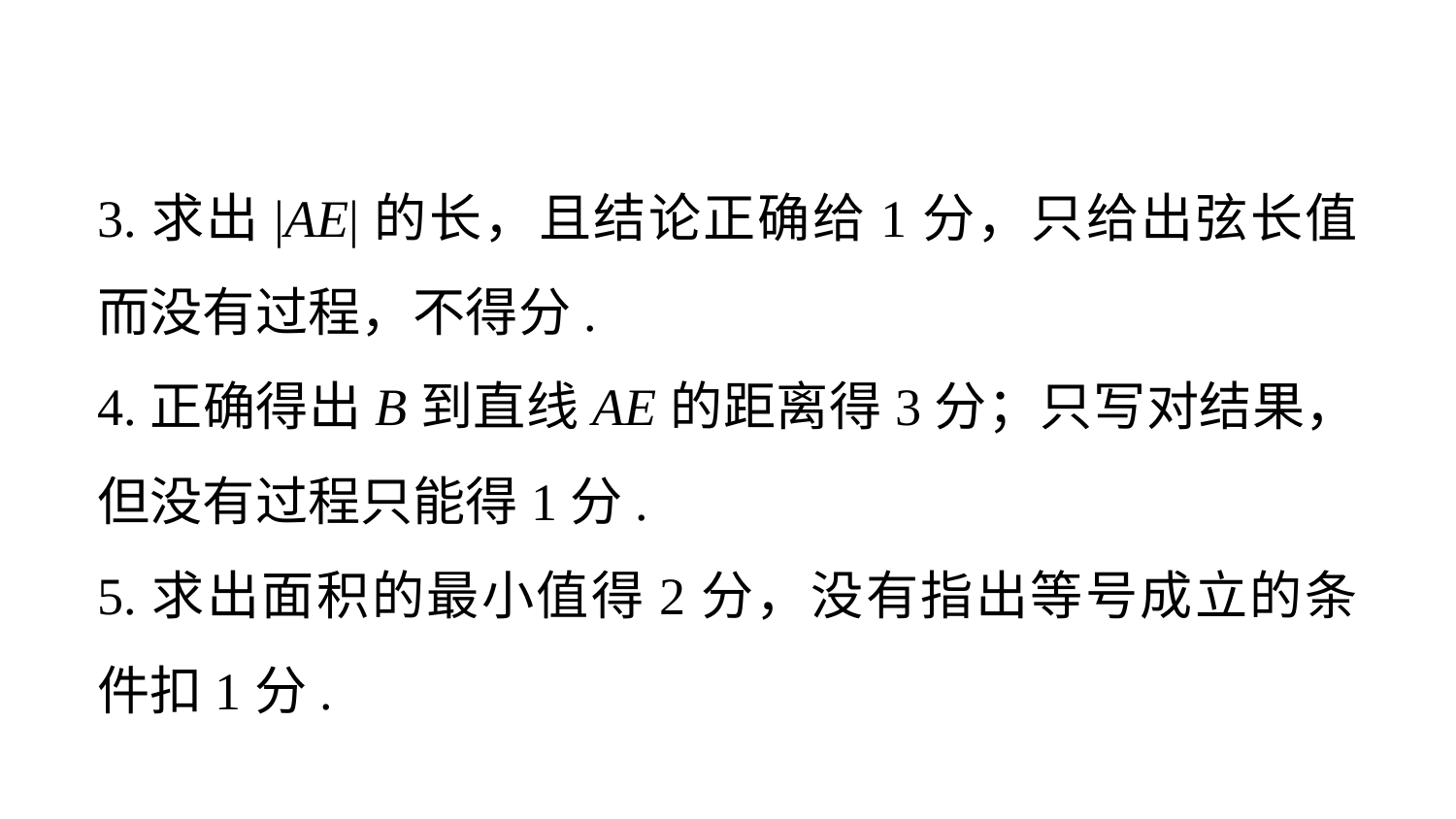

3.求出|AE|的长，且结论正确给1分，只给出弦长值而没有过程，不得分.
4.正确得出B到直线AE的距离得3分；只写对结果，但没有过程只能得1分.
5.求出面积的最小值得2分，没有指出等号成立的条件扣1分.